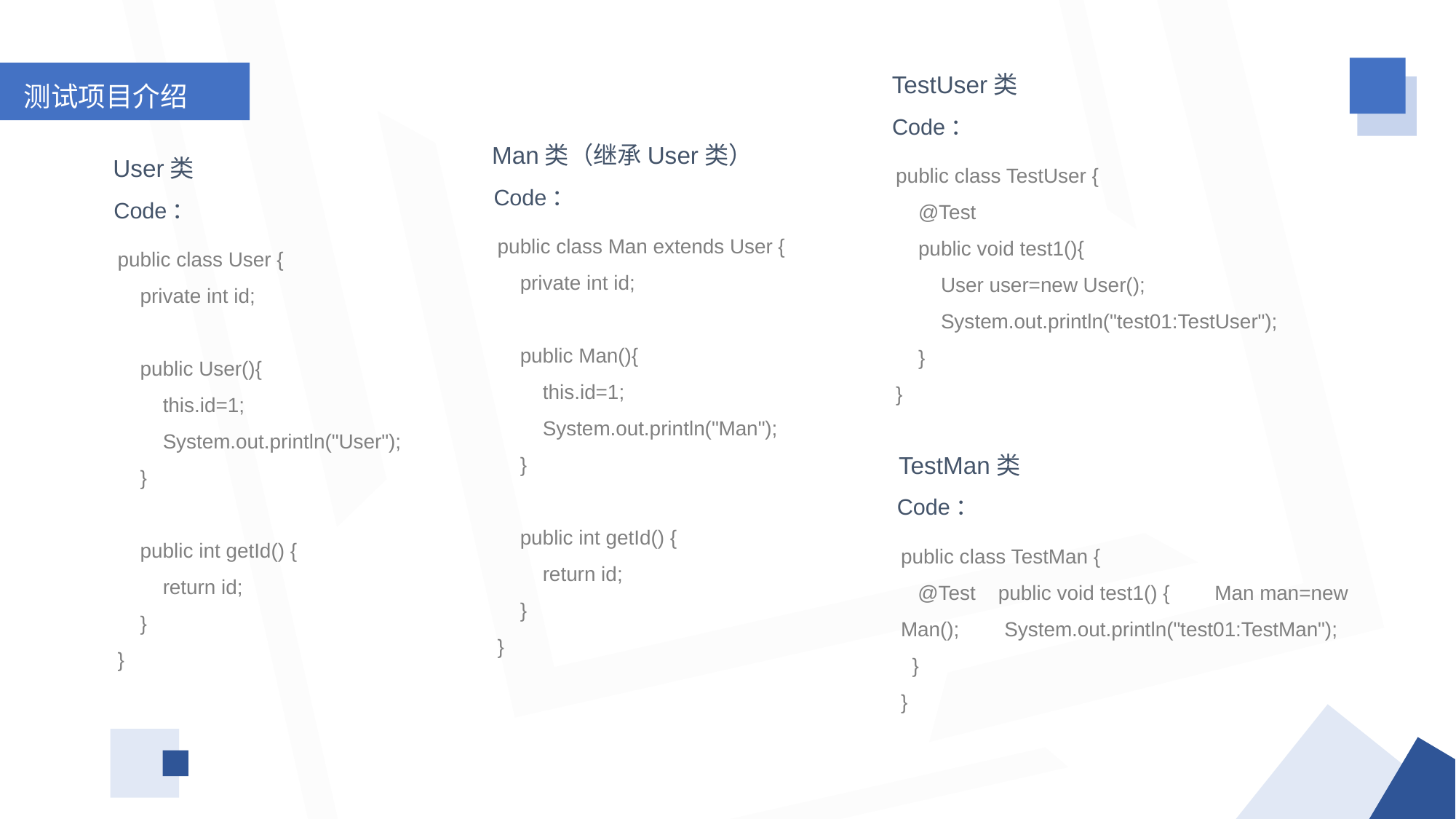

TestUser类
Code：
public class TestUser {
    @Test
    public void test1(){
        User user=new User();
        System.out.println("test01:TestUser");
    }
}
测试项目介绍
Man类（继承User类）
Code：
public class Man extends User {
    private int id;

    public Man(){
        this.id=1;
        System.out.println("Man");
    }

    public int getId() {
        return id;
    }
}
User类
Code：
public class User {
    private int id;

    public User(){
        this.id=1;
        System.out.println("User");
    }

    public int getId() {
        return id;
    }
}
TestMan类
Code：
public class TestMan {
   @Test    public void test1() {        Man man=new Man();        System.out.println("test01:TestMan");
  }
}